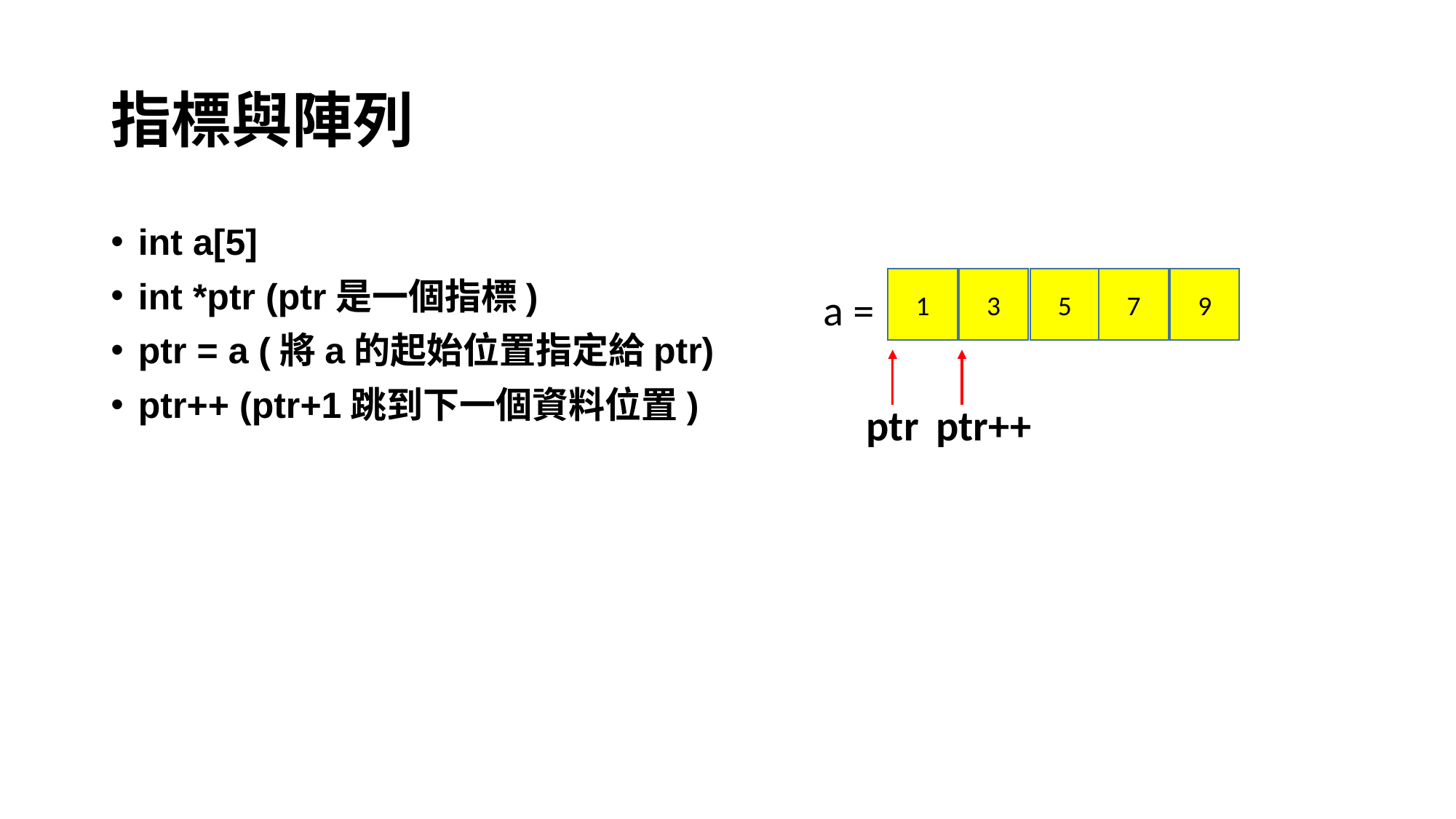

# 指標與陣列
int a[5]
int *ptr (ptr是一個指標)
ptr = a (將a的起始位置指定給ptr)
ptr++ (ptr+1跳到下一個資料位置)
1
3
5
7
9
a =
 ptr
 ptr++